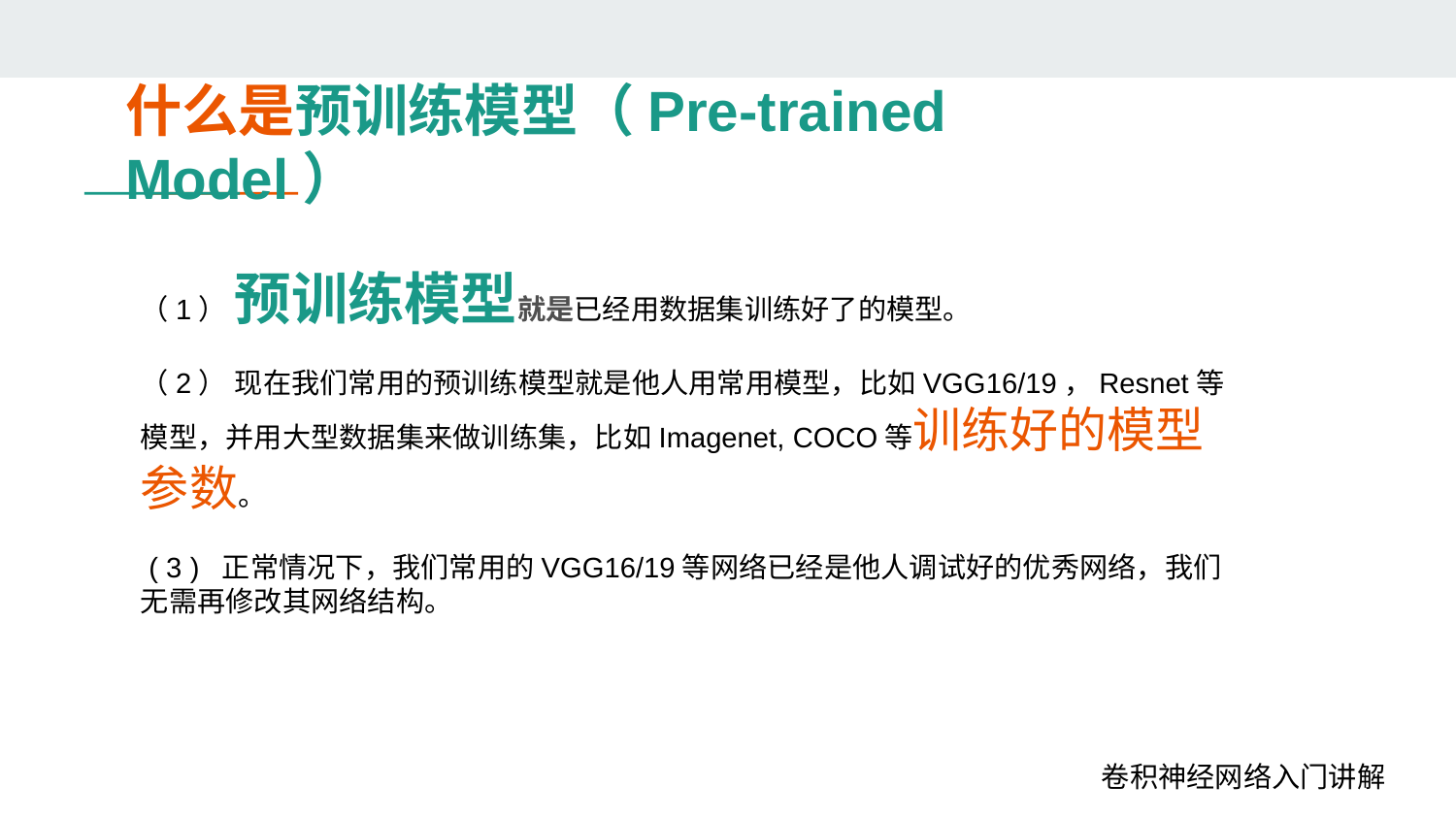

什么是预训练模型（Pre-trained Model）
（1） 预训练模型就是已经用数据集训练好了的模型。

（2） 现在我们常用的预训练模型就是他人用常用模型，比如VGG16/19，Resnet等模型，并用大型数据集来做训练集，比如Imagenet, COCO等训练好的模型参数。

 ( 3 )  正常情况下，我们常用的VGG16/19等网络已经是他人调试好的优秀网络，我们无需再修改其网络结构。

卷积神经网络入门讲解